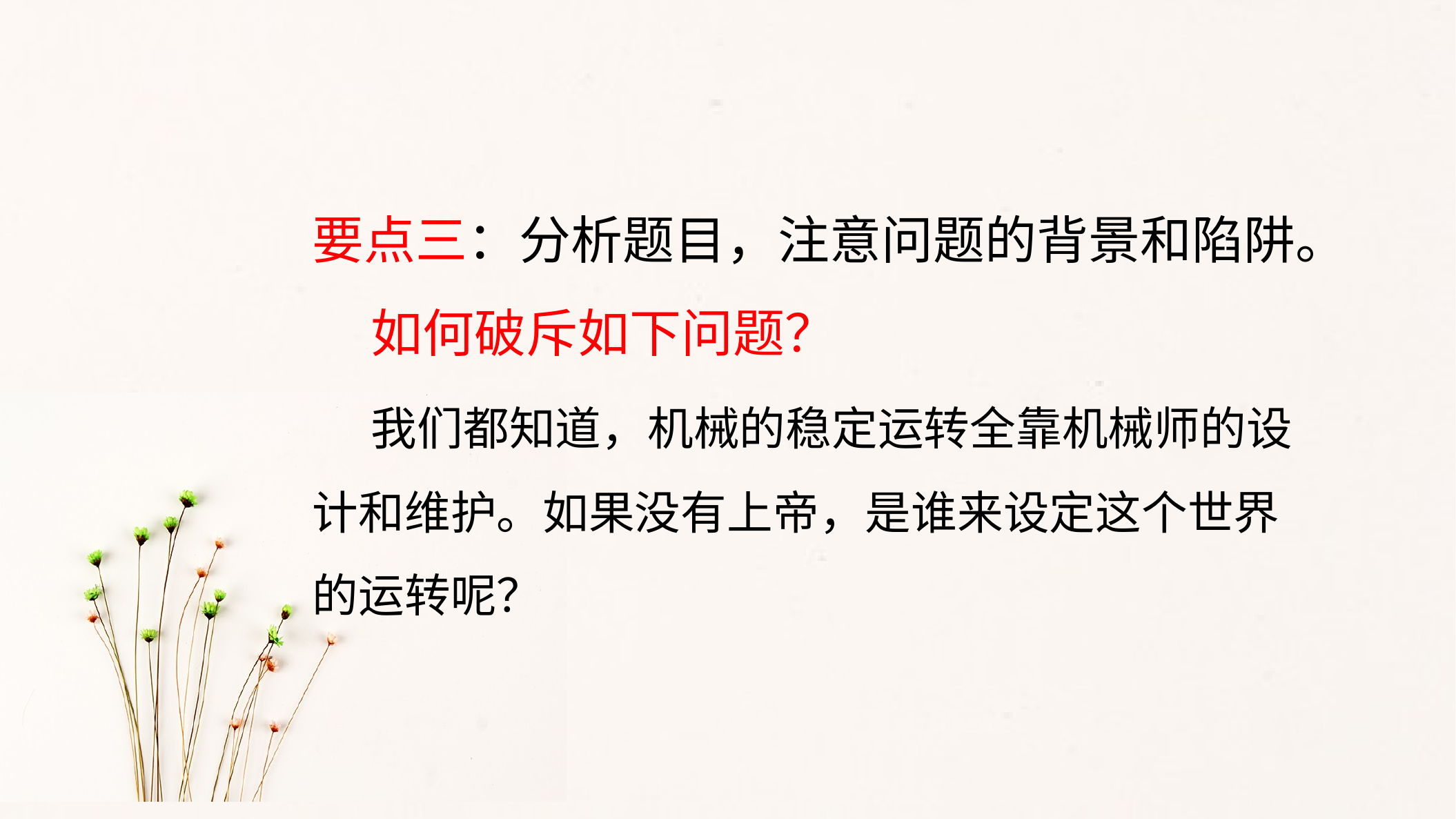

要点三：分析题目，注意问题的背景和陷阱。
    如何破斥如下问题？
    我们都知道，机械的稳定运转全靠机械师的设计和维护。如果没有上帝，是谁来设定这个世界的运转呢？